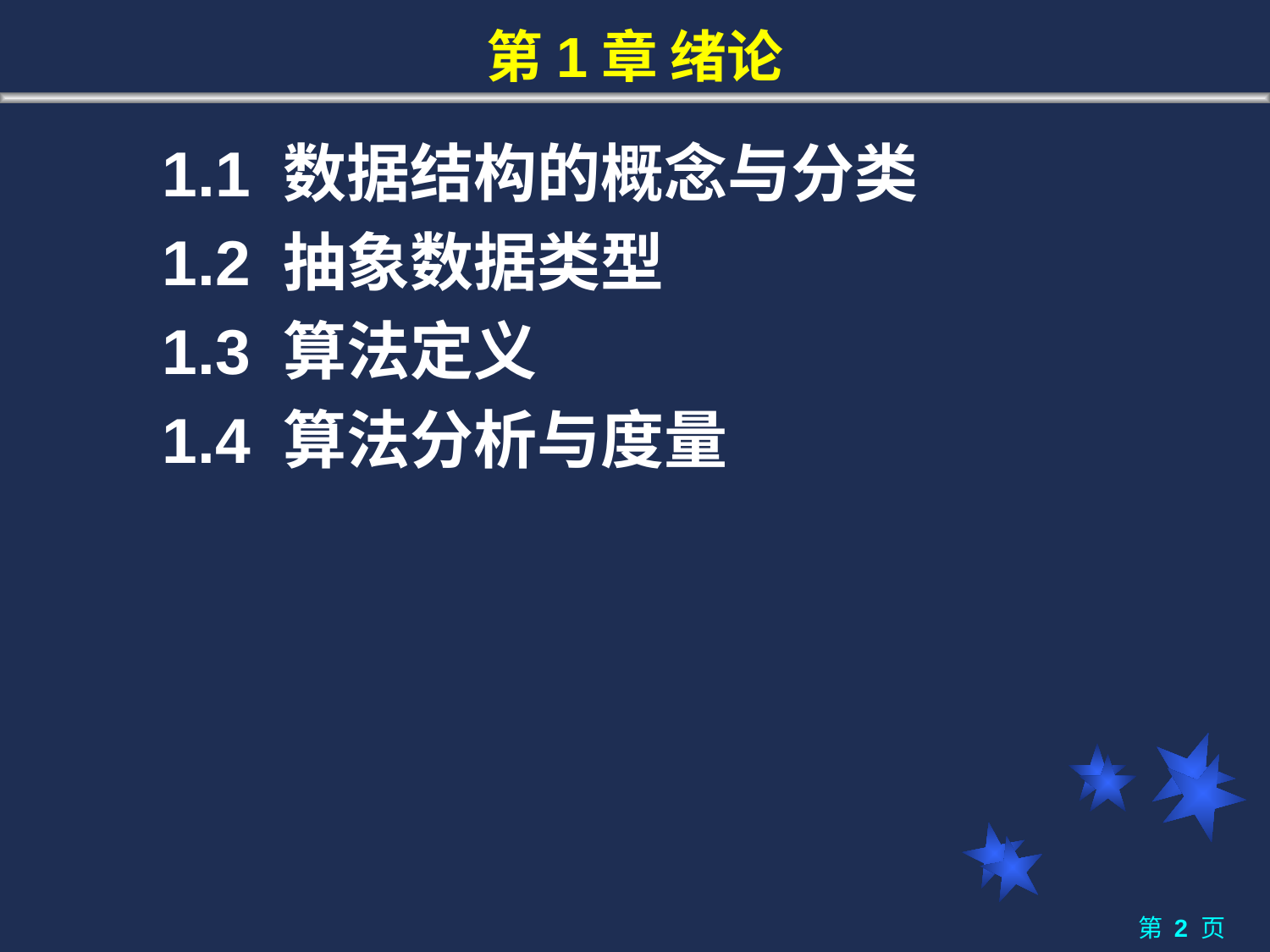

# 第1章 绪论
	    1.1 数据结构的概念与分类
	    1.2 抽象数据类型
	    1.3 算法定义
	    1.4 算法分析与度量
第 2 页